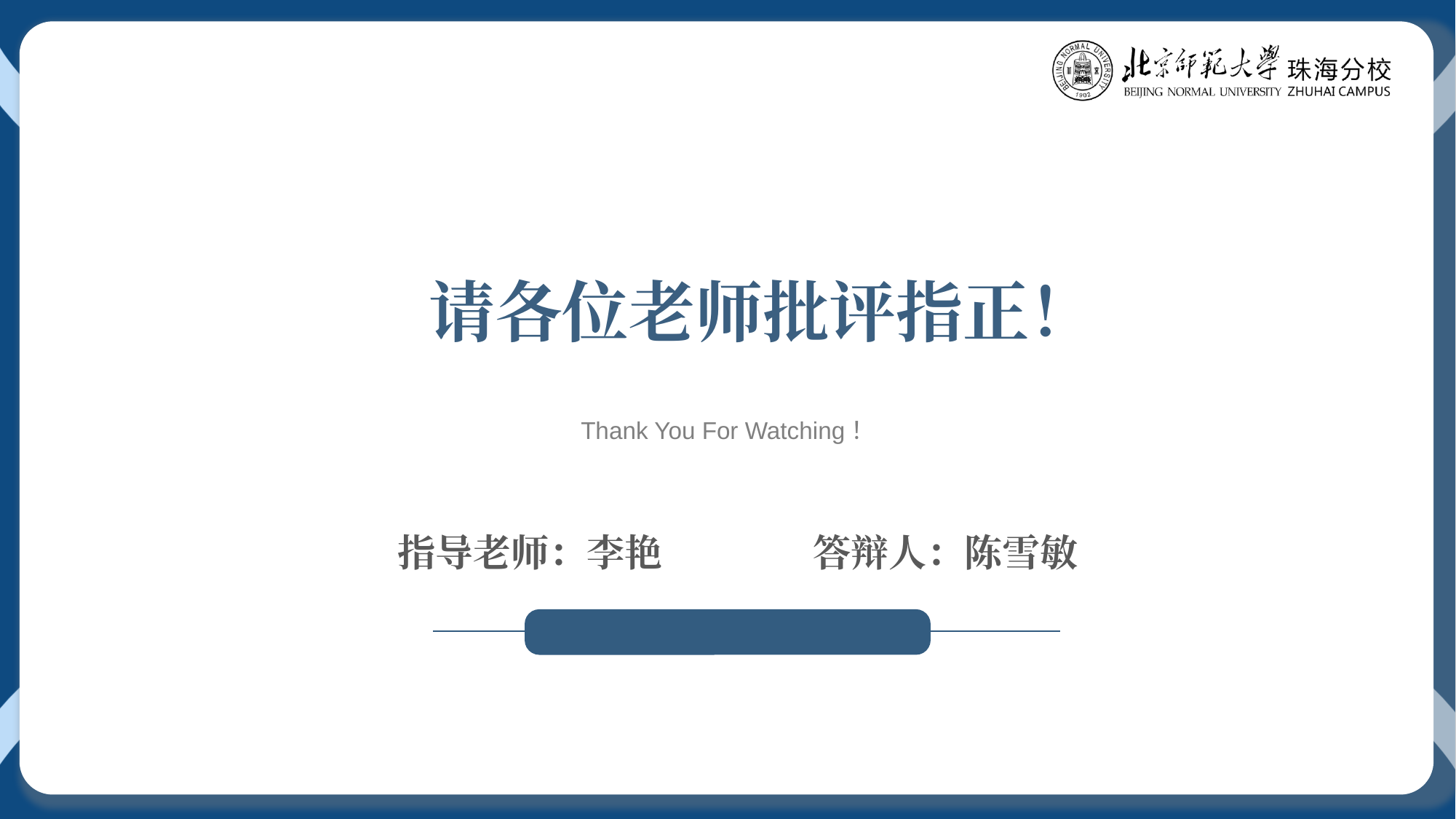

请各位老师批评指正！
Thank You For Watching！
指导老师：李艳
答辩人：陈雪敏